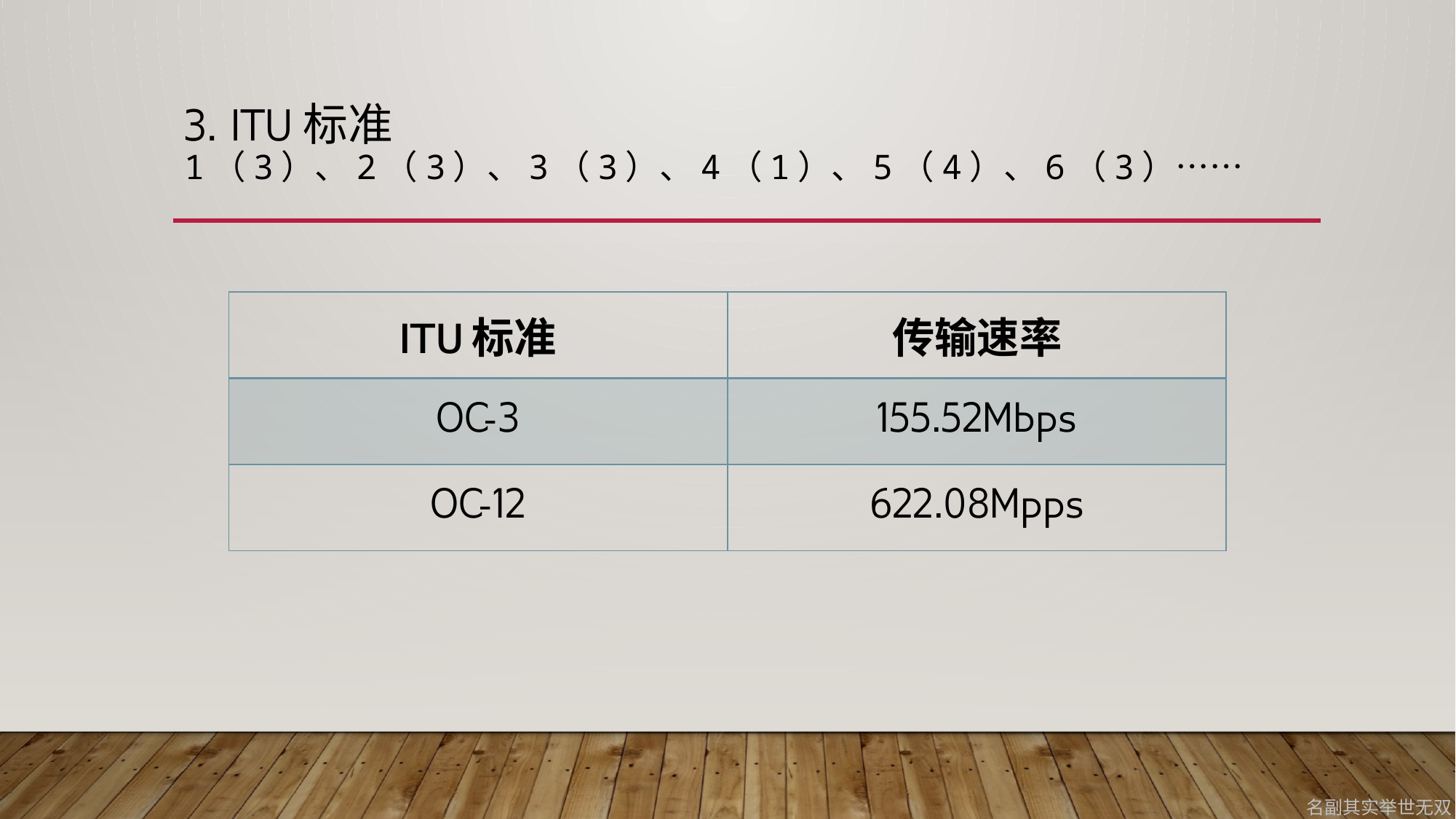

# 3. ITU标准 1（3）、2（3）、3（3）、4（1）、5（4）、6（3）……
| ITU标准 | 传输速率 |
| --- | --- |
| OC-3 | 155.52Mbps |
| OC-12 | 622.08Mpps |